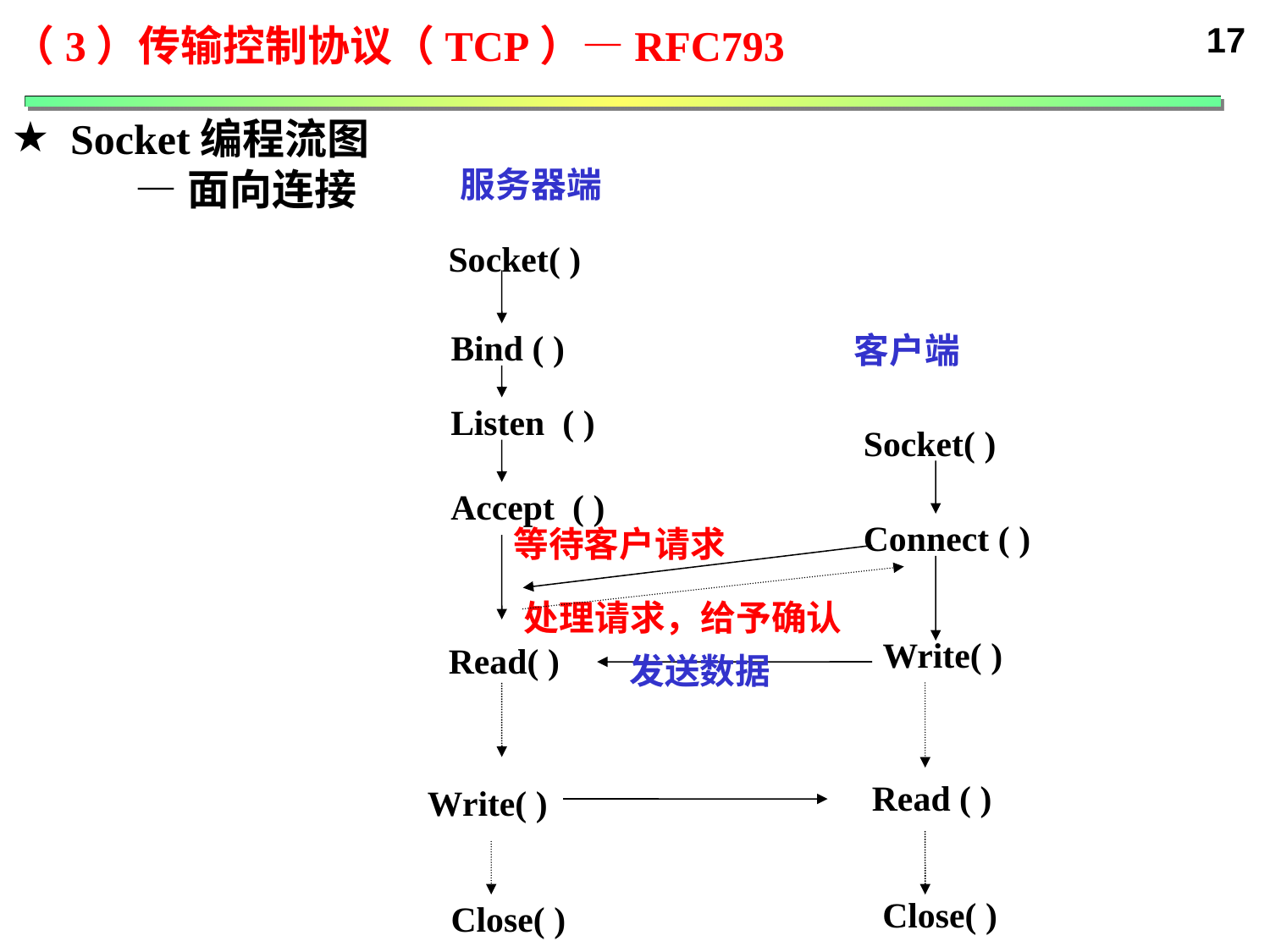

17
（3）传输控制协议（TCP）—RFC793

  Socket编程流图
             —面向连接
服务器端
Socket( )

Bind ( )
客户端

Listen  ( )
Socket( )

Accept  ( )
Connect ( )
等待客户请求

处理请求，给予确认
Write( )
Read( )
发送数据

Read ( )
Write( )

Close( )
Close( )